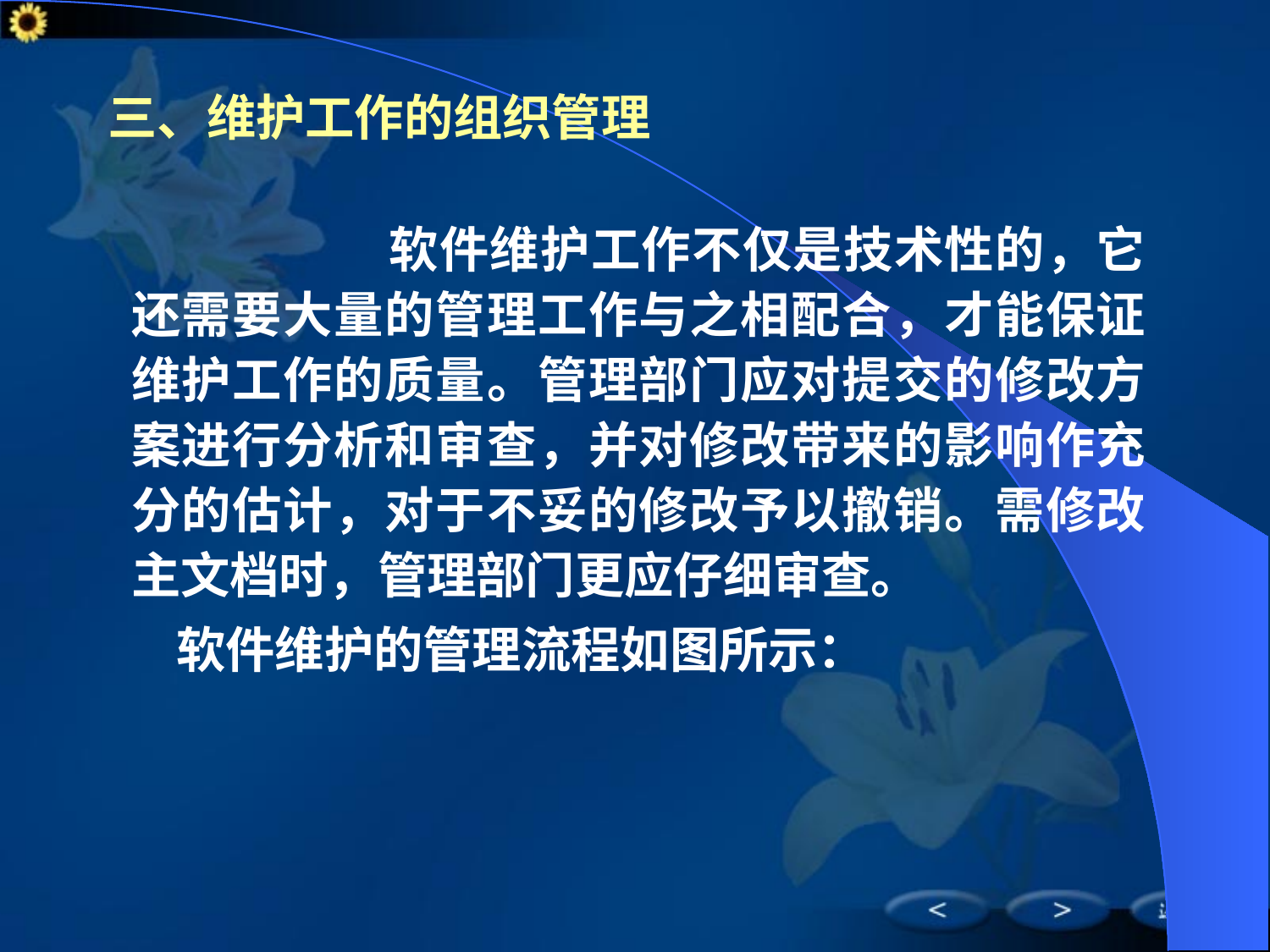

# 三、维护工作的组织管理
			软件维护工作不仅是技术性的，它还需要大量的管理工作与之相配合，才能保证维护工作的质量。管理部门应对提交的修改方案进行分析和审查，并对修改带来的影响作充分的估计，对于不妥的修改予以撤销。需修改主文档时，管理部门更应仔细审查。
     软件维护的管理流程如图所示：